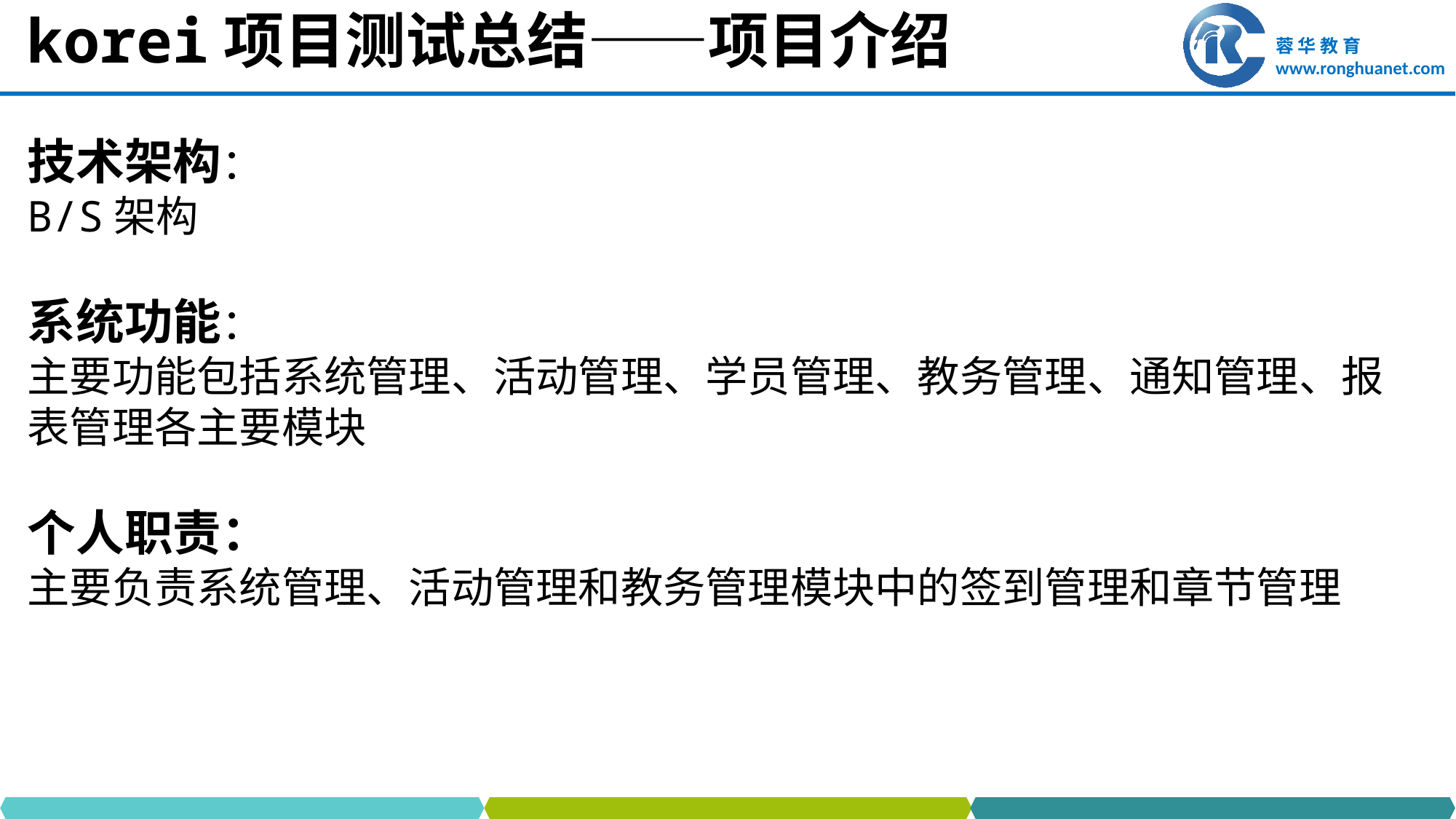

# korei项目测试总结——项目介绍
技术架构：
B/S架构

系统功能：
主要功能包括系统管理、活动管理、学员管理、教务管理、通知管理、报表管理各主要模块

个人职责：
主要负责系统管理、活动管理和教务管理模块中的签到管理和章节管理